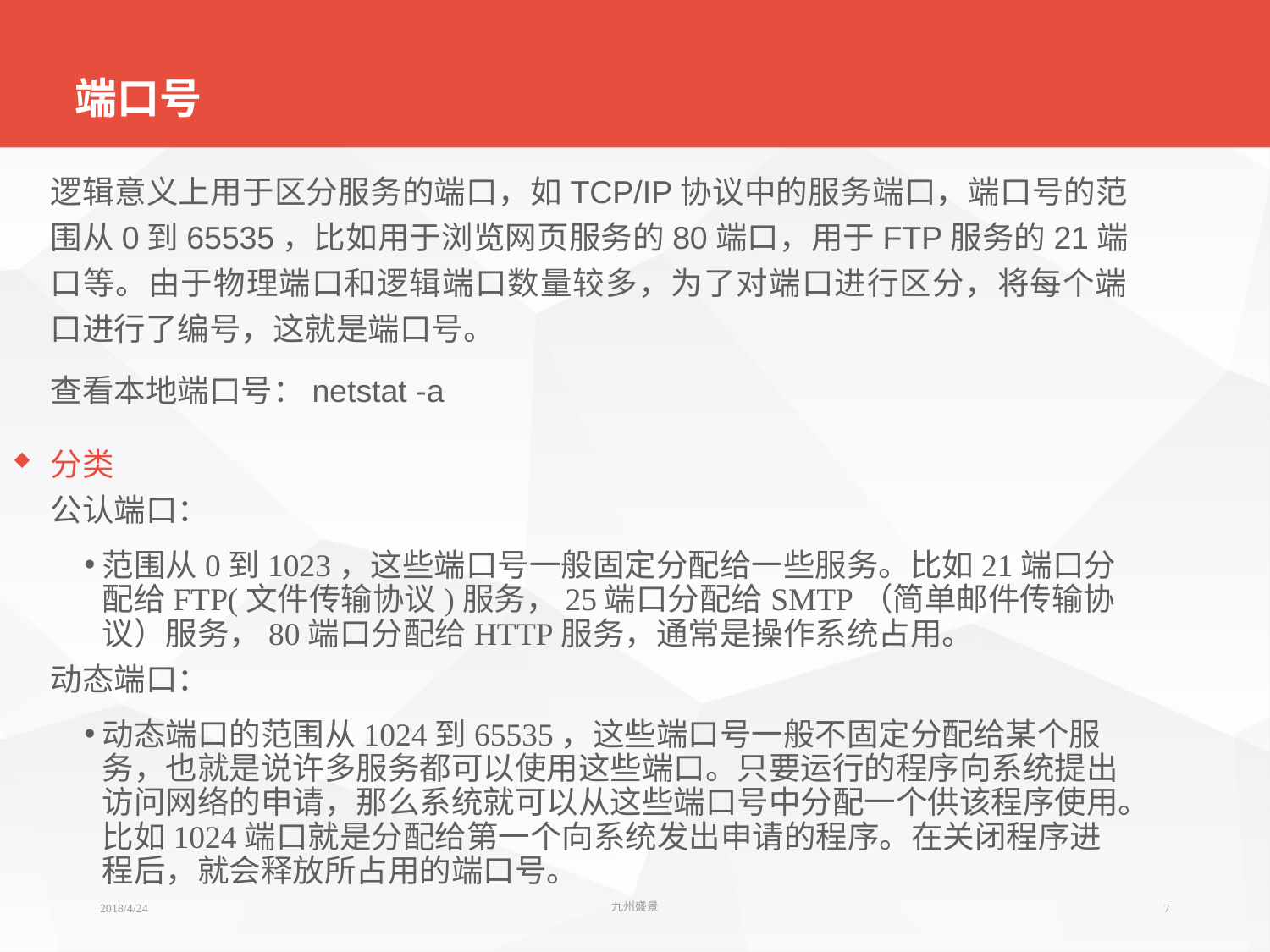

# 端口号
逻辑意义上用于区分服务的端口，如TCP/IP协议中的服务端口，端口号的范围从0到65535，比如用于浏览网页服务的80端口，用于FTP服务的21端口等。由于物理端口和逻辑端口数量较多，为了对端口进行区分，将每个端口进行了编号，这就是端口号。
查看本地端口号：netstat -a
分类
公认端口：
范围从0到1023，这些端口号一般固定分配给一些服务。比如21端口分配给FTP(文件传输协议)服务，25端口分配给SMTP（简单邮件传输协议）服务，80端口分配给HTTP服务，通常是操作系统占用。
动态端口：
动态端口的范围从1024到65535，这些端口号一般不固定分配给某个服务，也就是说许多服务都可以使用这些端口。只要运行的程序向系统提出访问网络的申请，那么系统就可以从这些端口号中分配一个供该程序使用。比如1024端口就是分配给第一个向系统发出申请的程序。在关闭程序进程后，就会释放所占用的端口号。
2018/4/24
九州盛景
7